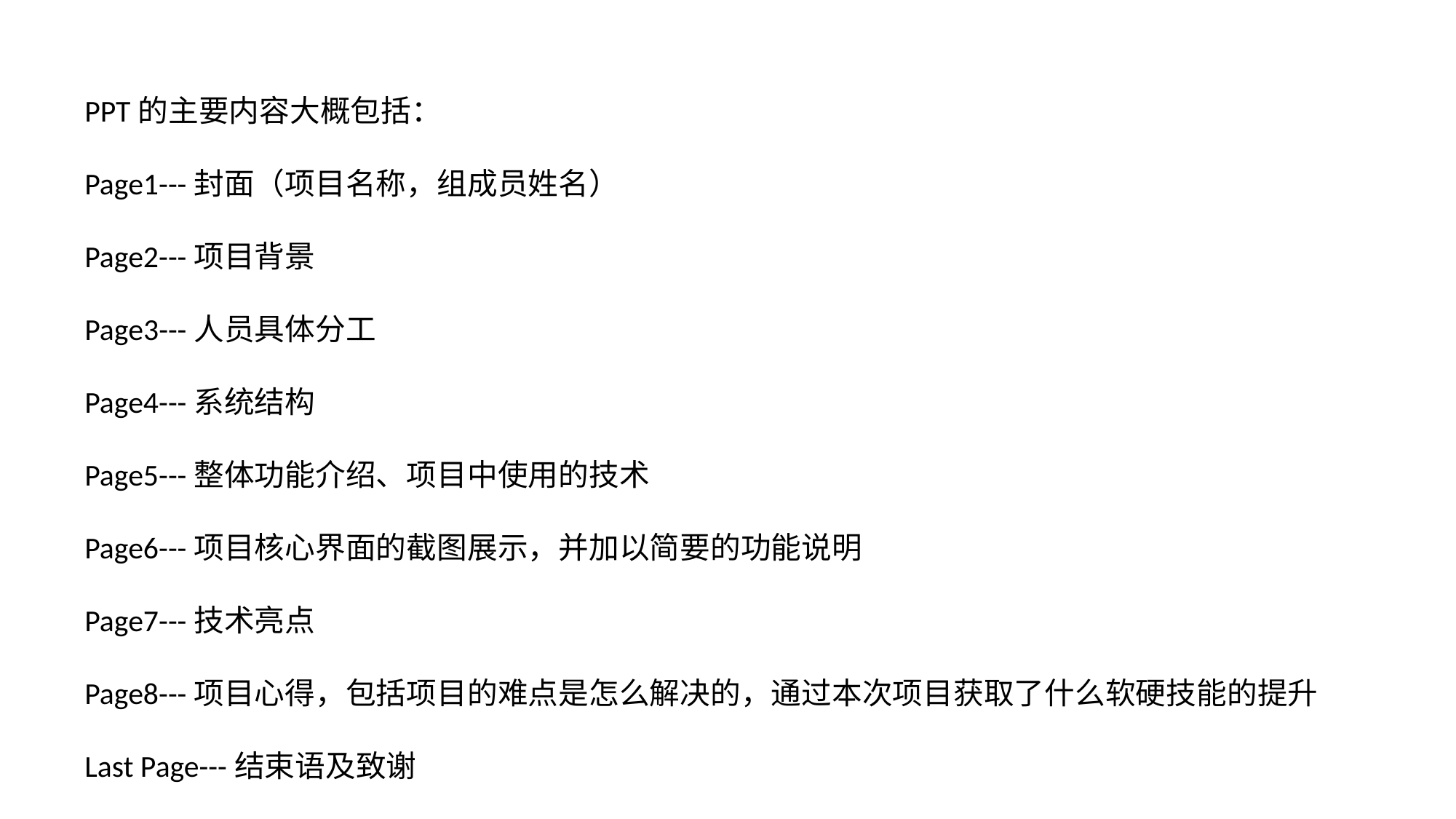

PPT的主要内容大概包括：
Page1---封面（项目名称，组成员姓名）
Page2---项目背景
Page3---人员具体分工
Page4---系统结构
Page5---整体功能介绍、项目中使用的技术
Page6---项目核心界面的截图展示，并加以简要的功能说明
Page7---技术亮点
Page8---项目心得，包括项目的难点是怎么解决的，通过本次项目获取了什么软硬技能的提升
Last Page---结束语及致谢